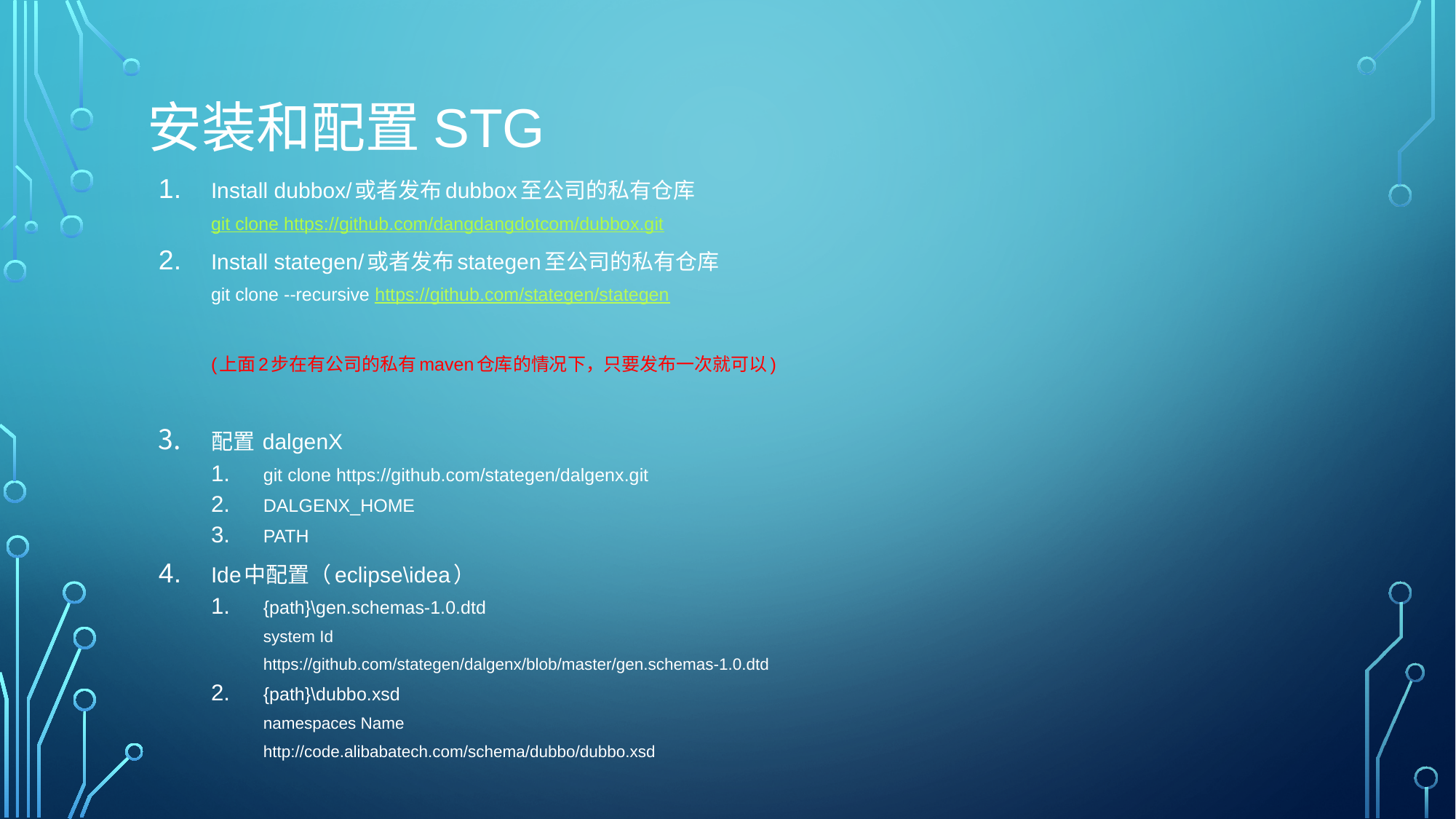

# 安装和配置STG
Install dubbox/或者发布dubbox至公司的私有仓库
git clone https://github.com/dangdangdotcom/dubbox.git
Install stategen/或者发布stategen至公司的私有仓库
git clone --recursive https://github.com/stategen/stategen

(上面2步在有公司的私有maven仓库的情况下，只要发布一次就可以)

配置 dalgenX
git clone https://github.com/stategen/dalgenx.git
DALGENX_HOME
PATH
Ide中配置（eclipse\idea）
{path}\gen.schemas-1.0.dtd
system Id
https://github.com/stategen/dalgenx/blob/master/gen.schemas-1.0.dtd
{path}\dubbo.xsd
namespaces Name
http://code.alibabatech.com/schema/dubbo/dubbo.xsd